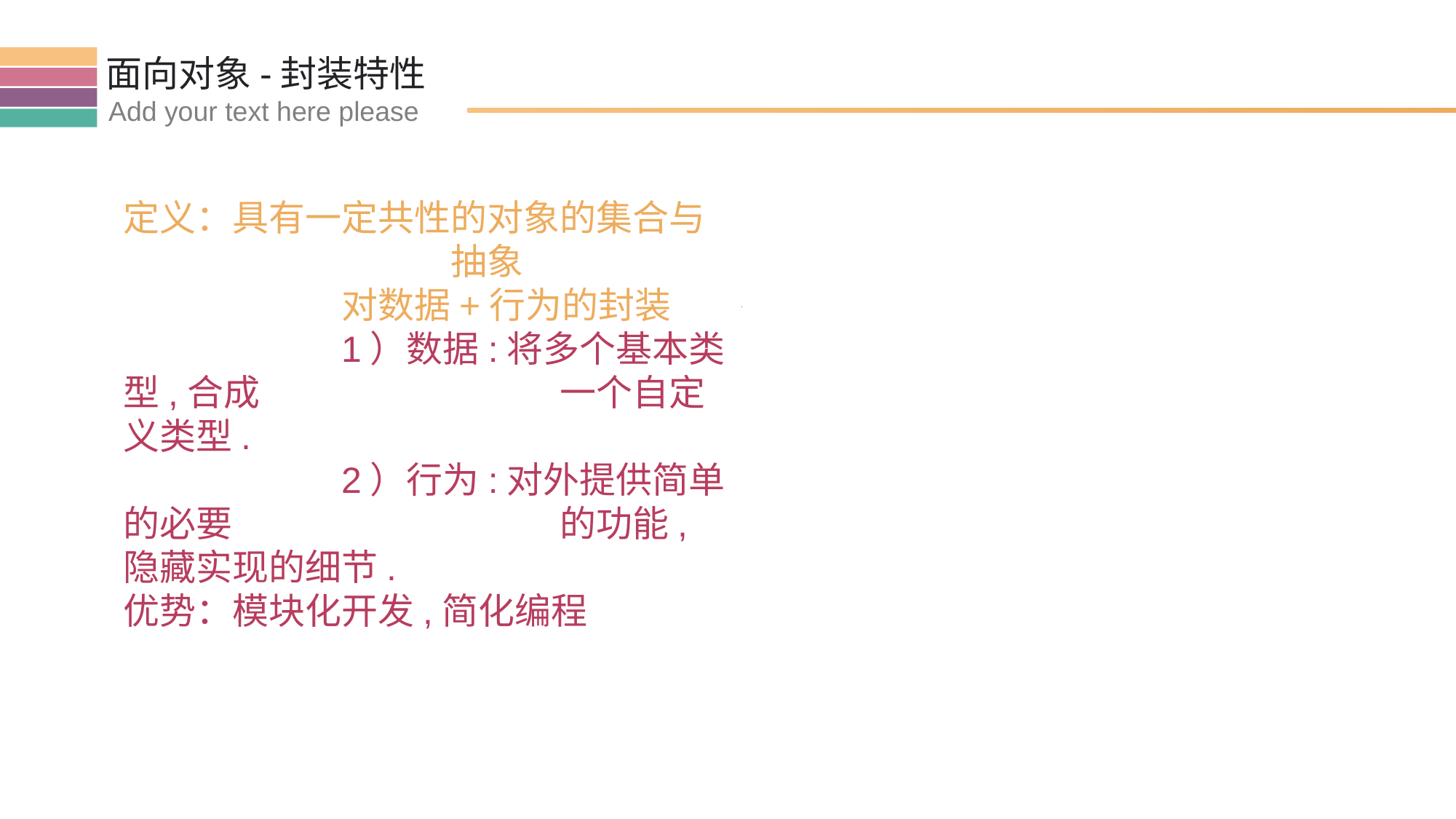

面向对象-封装特性

Add your text here please

定义：具有一定共性的对象的集合与			抽象
		对数据+行为的封装
		1）数据:将多个基本类型,合成			一个自定义类型.
		2）行为:对外提供简单的必要			的功能,隐藏实现的细节.
优势：模块化开发,简化编程

### Chart

| Category |
|---|